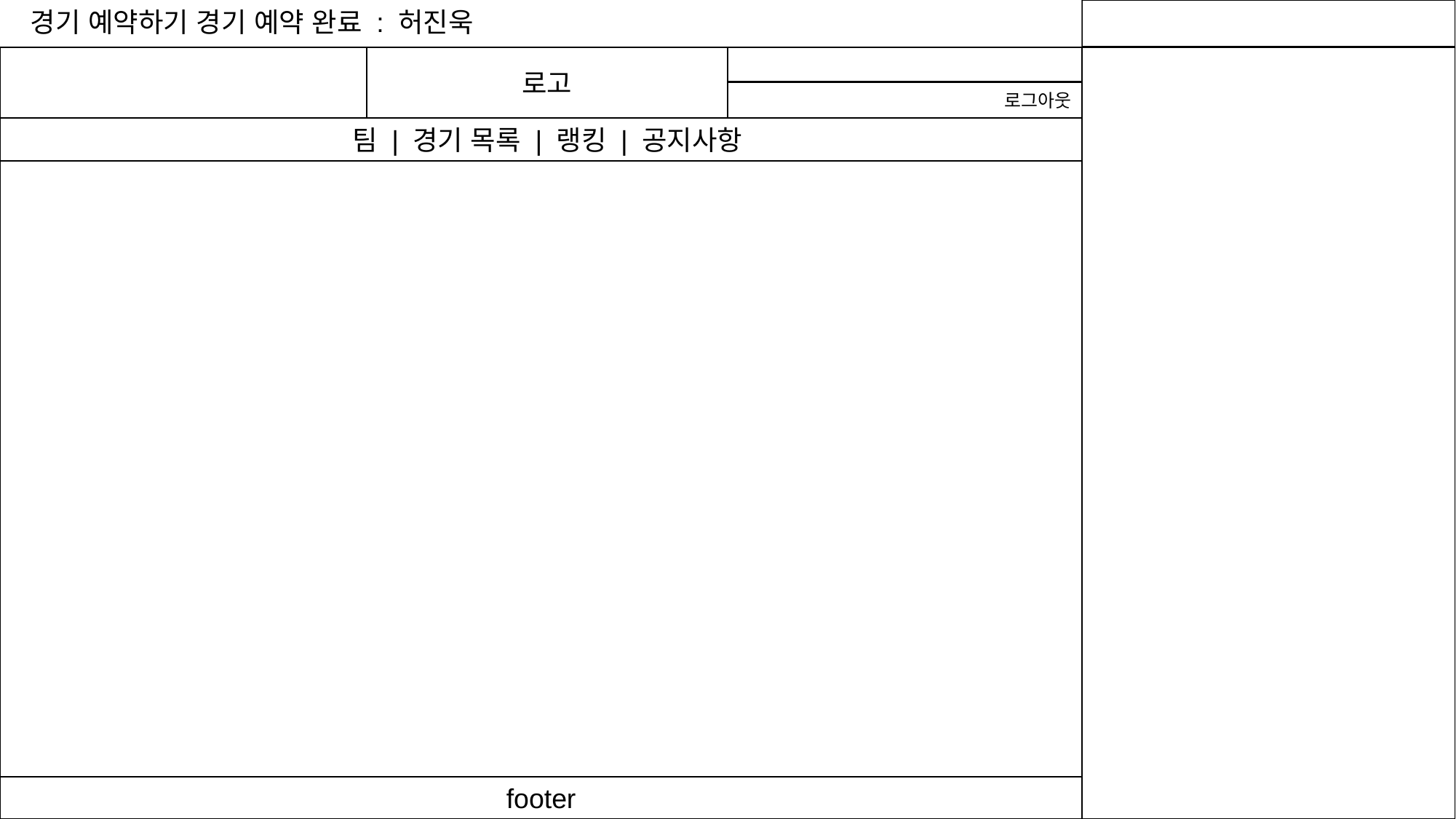

경기 예약하기 경기 예약 완료 : 허진욱

로고
로그아웃
 팀 | 경기 목록 | 랭킹 | 공지사항

footer